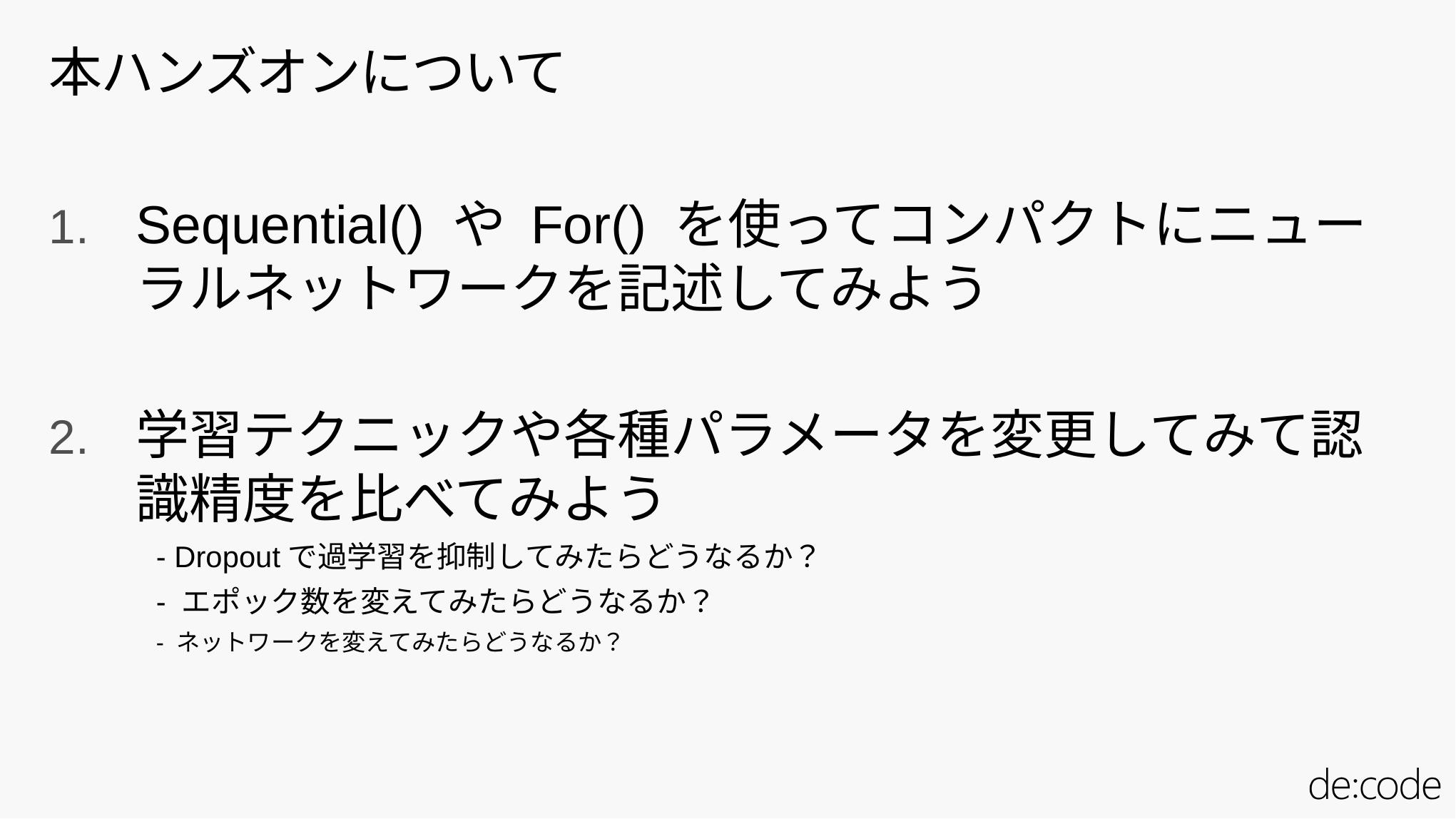

# 本ハンズオンについて

Sequential() や For() を使ってコンパクトにニューラルネットワークを記述してみよう

学習テクニックや各種パラメータを変更してみて認識精度を比べてみよう
	- Dropoutで過学習を抑制してみたらどうなるか？
	- エポック数を変えてみたらどうなるか？
	- ネットワークを変えてみたらどうなるか？